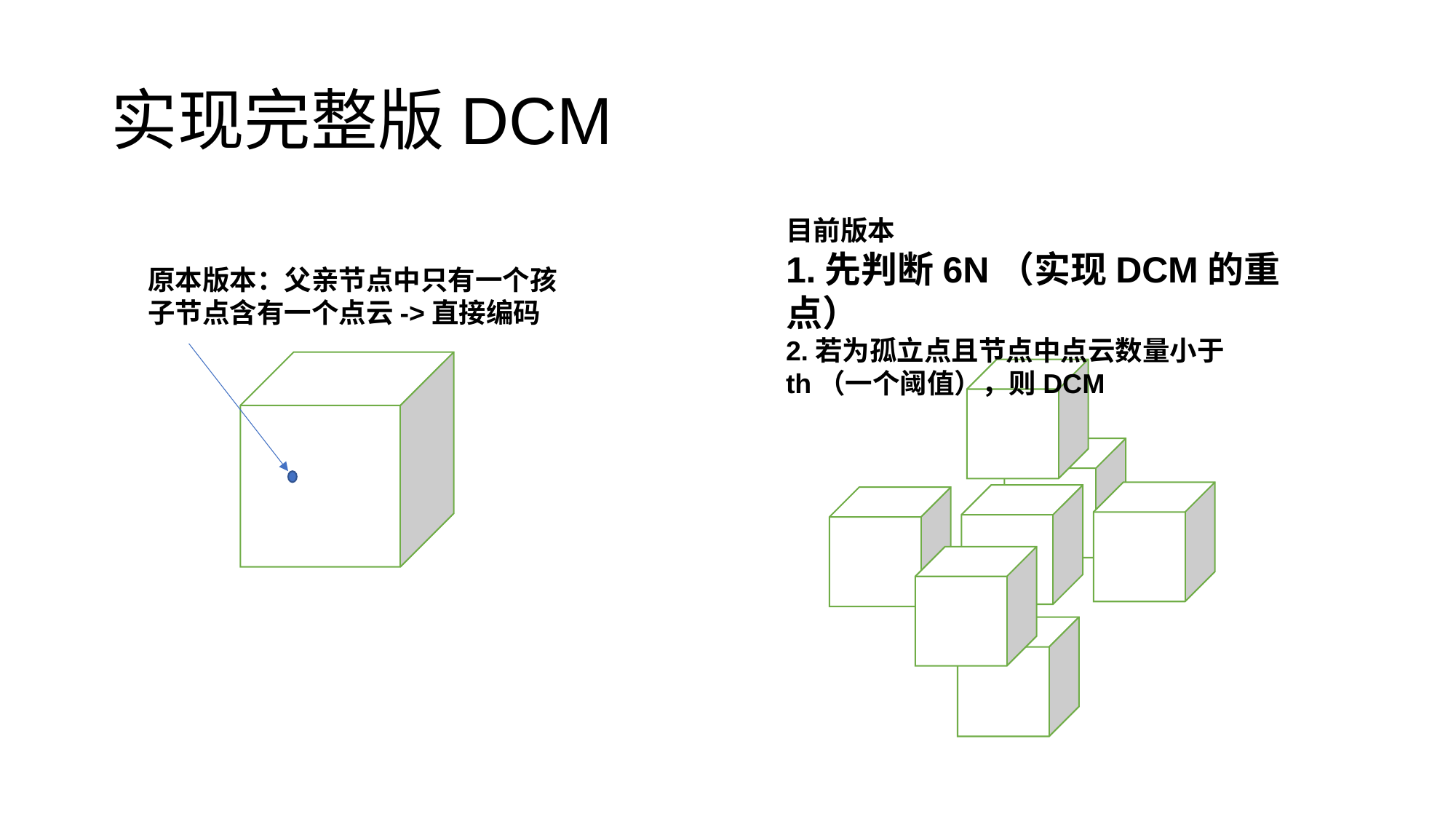

# 实现完整版DCM
目前版本
1.先判断6N（实现DCM的重点）
2.若为孤立点且节点中点云数量小于th（一个阈值），则DCM
原本版本：父亲节点中只有一个孩子节点含有一个点云->直接编码